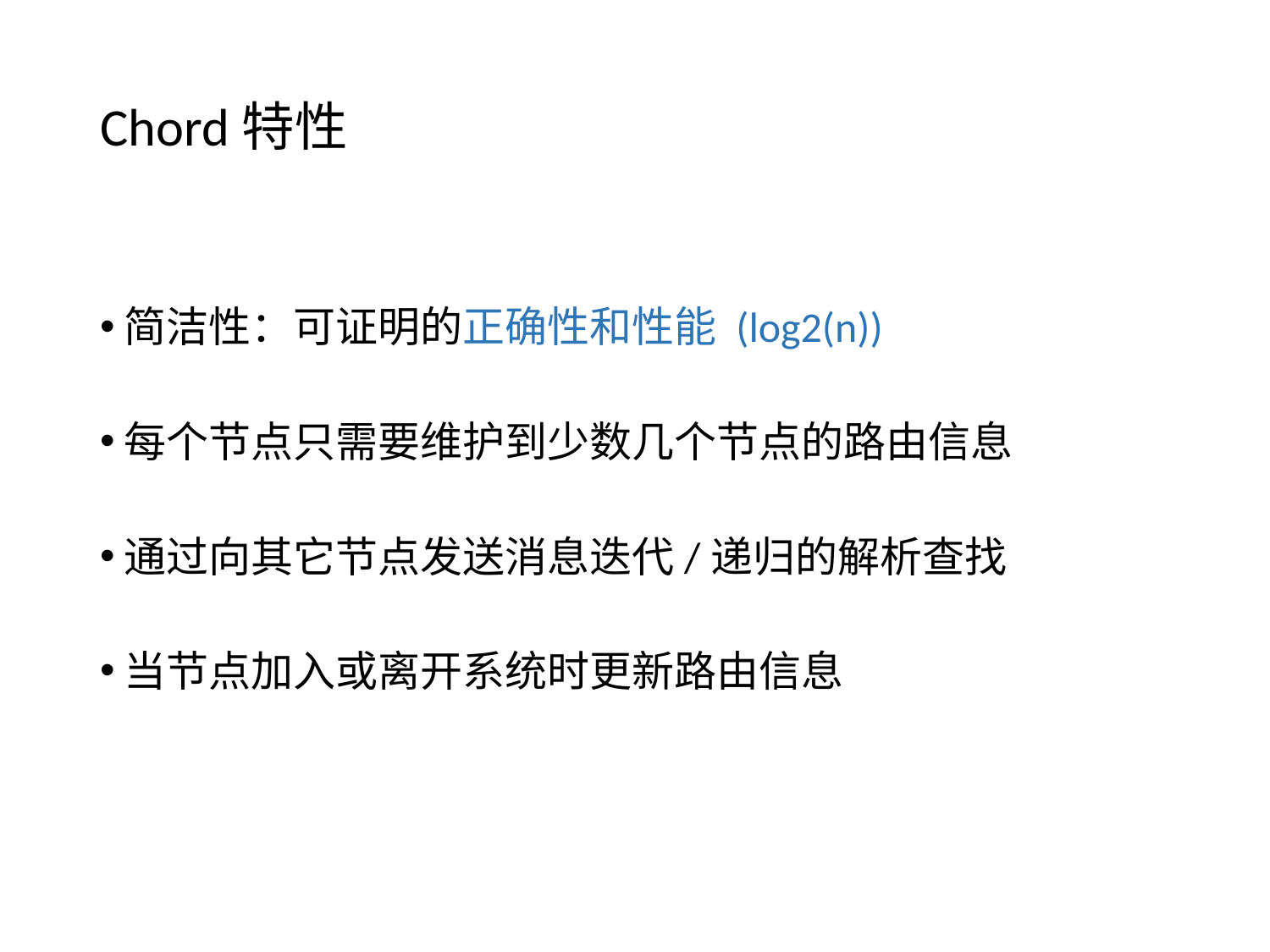

# Chord特性
简洁性：可证明的正确性和性能 (log2(n))
每个节点只需要维护到少数几个节点的路由信息
通过向其它节点发送消息迭代/递归的解析查找
当节点加入或离开系统时更新路由信息
64